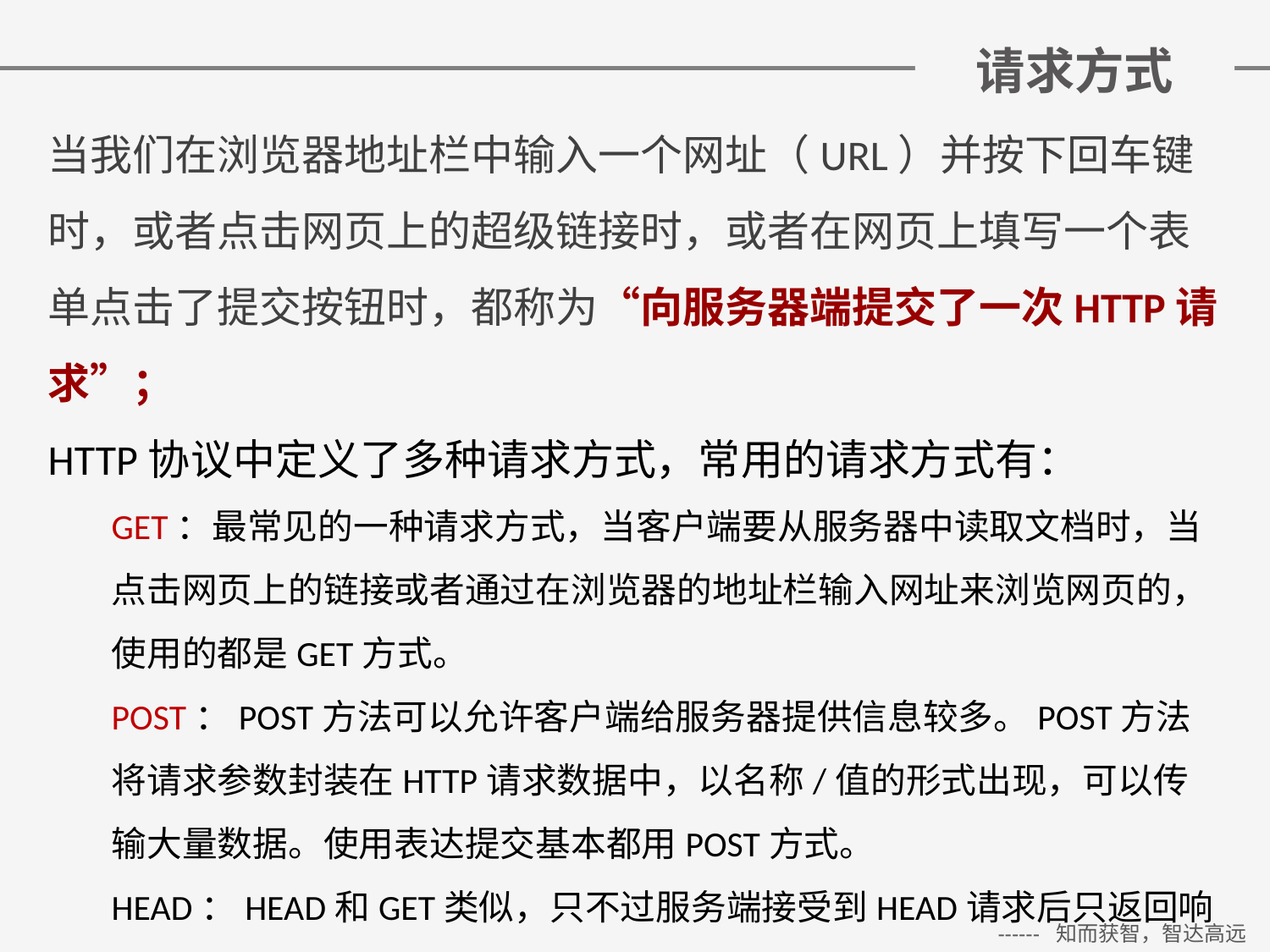

# 请求方式
当我们在浏览器地址栏中输入一个网址（URL）并按下回车键时，或者点击网页上的超级链接时，或者在网页上填写一个表单点击了提交按钮时，都称为“向服务器端提交了一次HTTP请求”；
HTTP协议中定义了多种请求方式，常用的请求方式有：
GET：最常见的一种请求方式，当客户端要从服务器中读取文档时，当点击网页上的链接或者通过在浏览器的地址栏输入网址来浏览网页的，使用的都是GET方式。
POST：POST方法可以允许客户端给服务器提供信息较多。POST方法将请求参数封装在HTTP请求数据中，以名称/值的形式出现，可以传输大量数据。使用表达提交基本都用POST方式。
HEAD：HEAD和GET类似，只不过服务端接受到HEAD请求后只返回响应头，而不会发送响应内容。